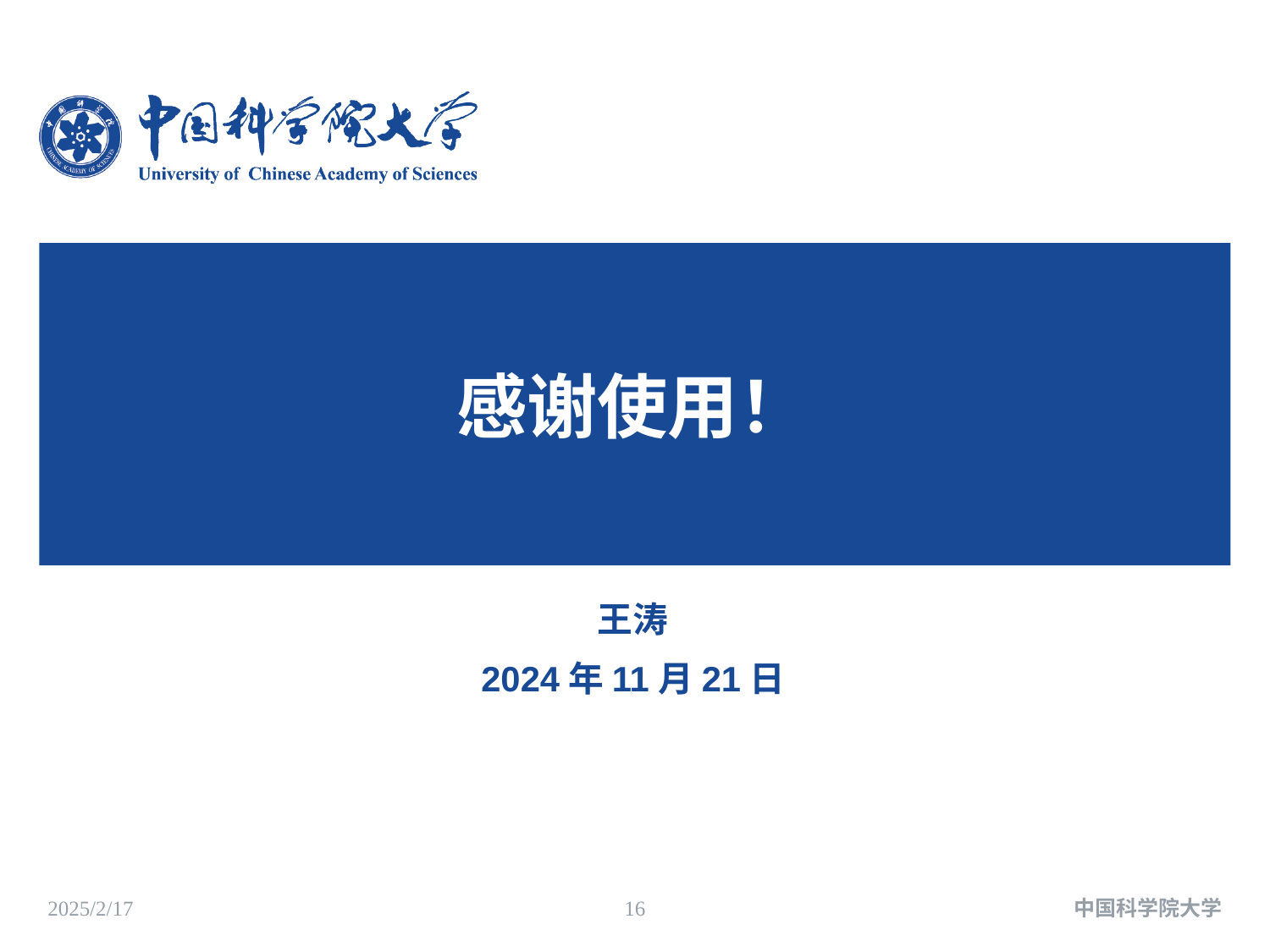

# 感谢使用！
王涛
2024年11月21日
2025/2/17
16
中国科学院大学